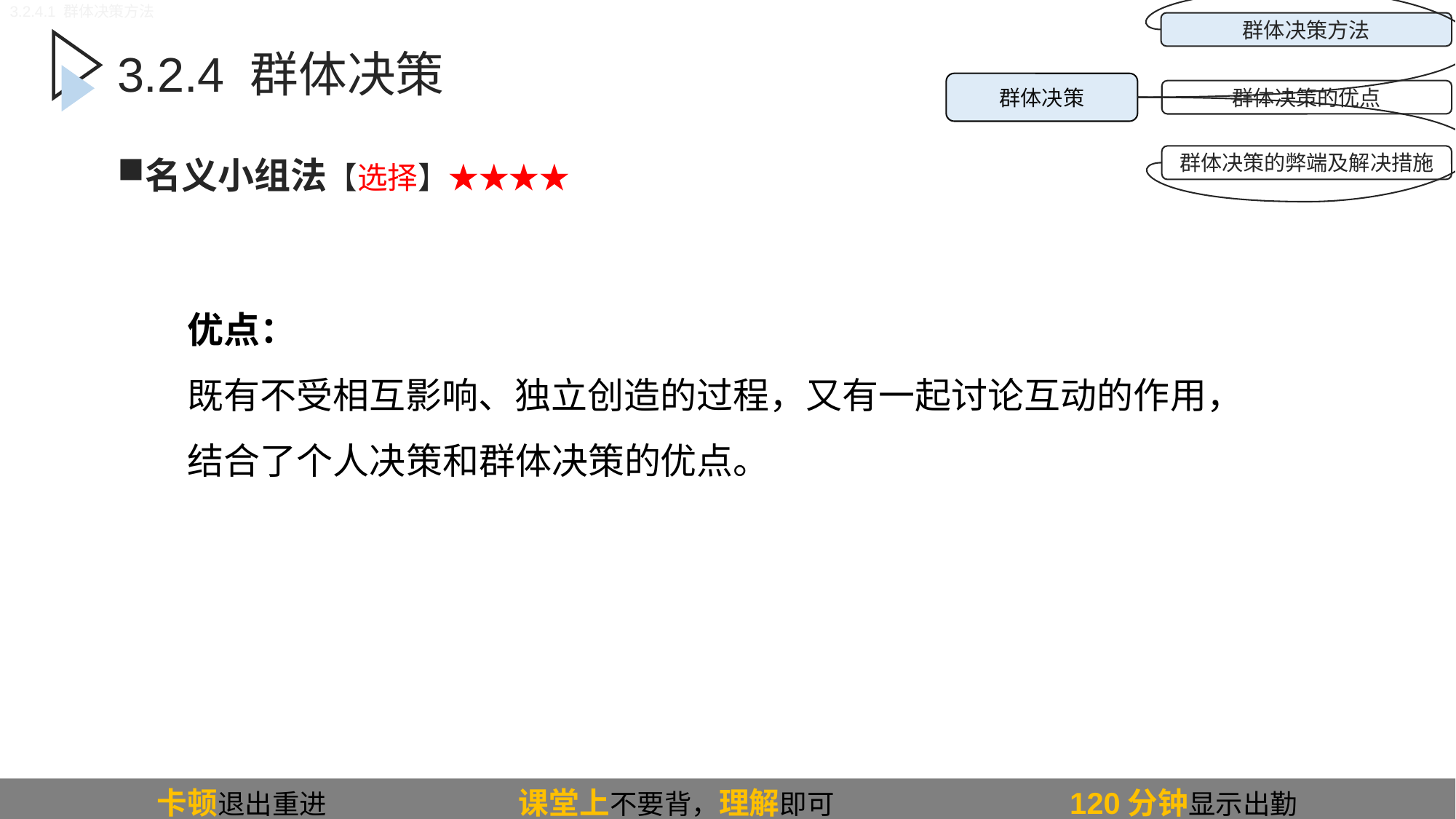

3.2.4.1 群体决策方法
群体决策方法
群体决策
群体决策的优点
群体决策的弊端及解决措施
3.2.4 群体决策
名义小组法【选择】★★★★

优点：
既有不受相互影响、独立创造的过程，又有一起讨论互动的作用，结合了个人决策和群体决策的优点。